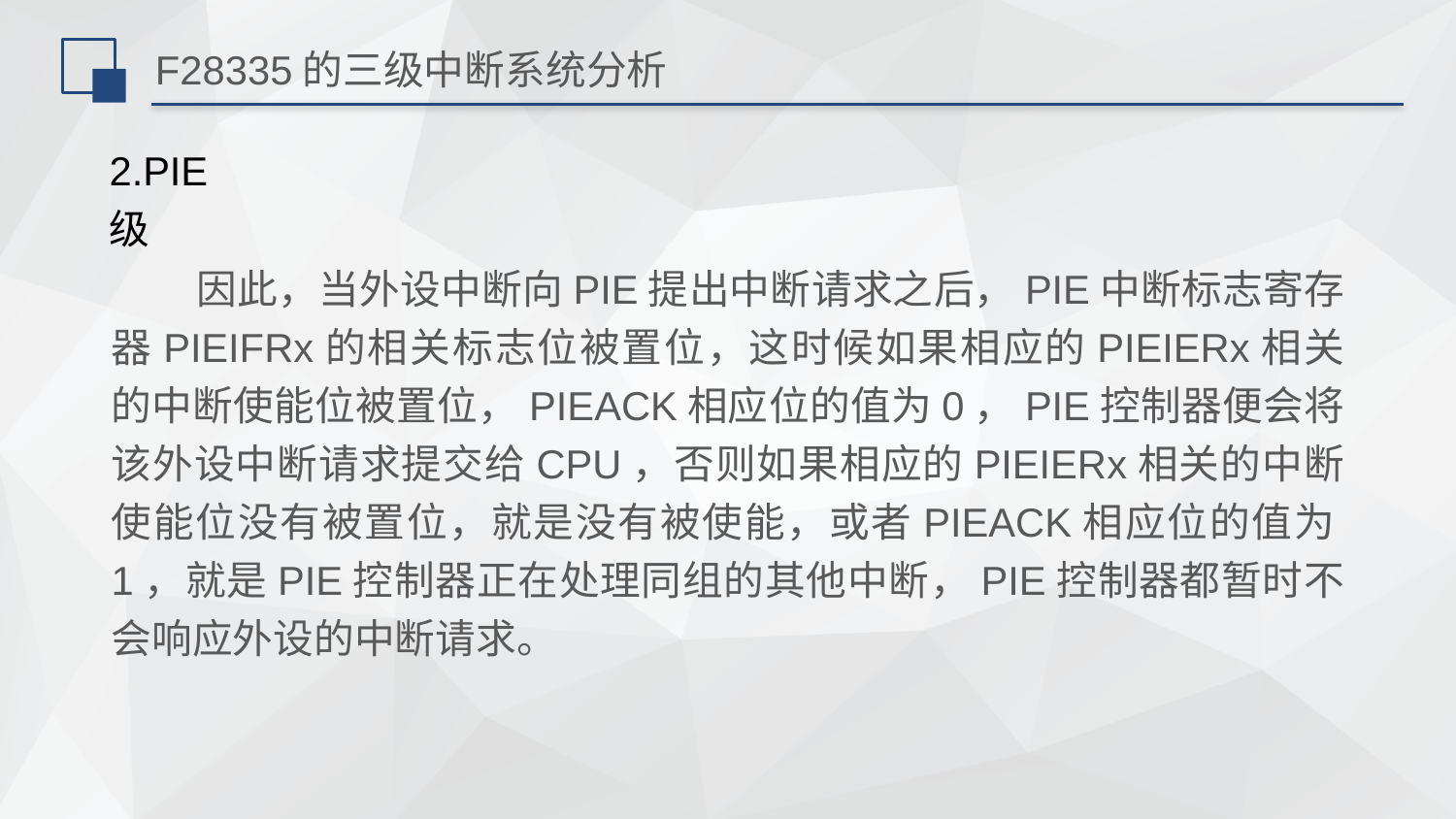

# F28335的三级中断系统分析
2.PIE级
因此，当外设中断向PIE提出中断请求之后，PIE中断标志寄存器PIEIFRx的相关标志位被置位，这时候如果相应的PIEIERx相关的中断使能位被置位，PIEACK相应位的值为0，PIE控制器便会将该外设中断请求提交给CPU，否则如果相应的PIEIERx相关的中断使能位没有被置位，就是没有被使能，或者PIEACK相应位的值为1，就是PIE控制器正在处理同组的其他中断，PIE控制器都暂时不会响应外设的中断请求。